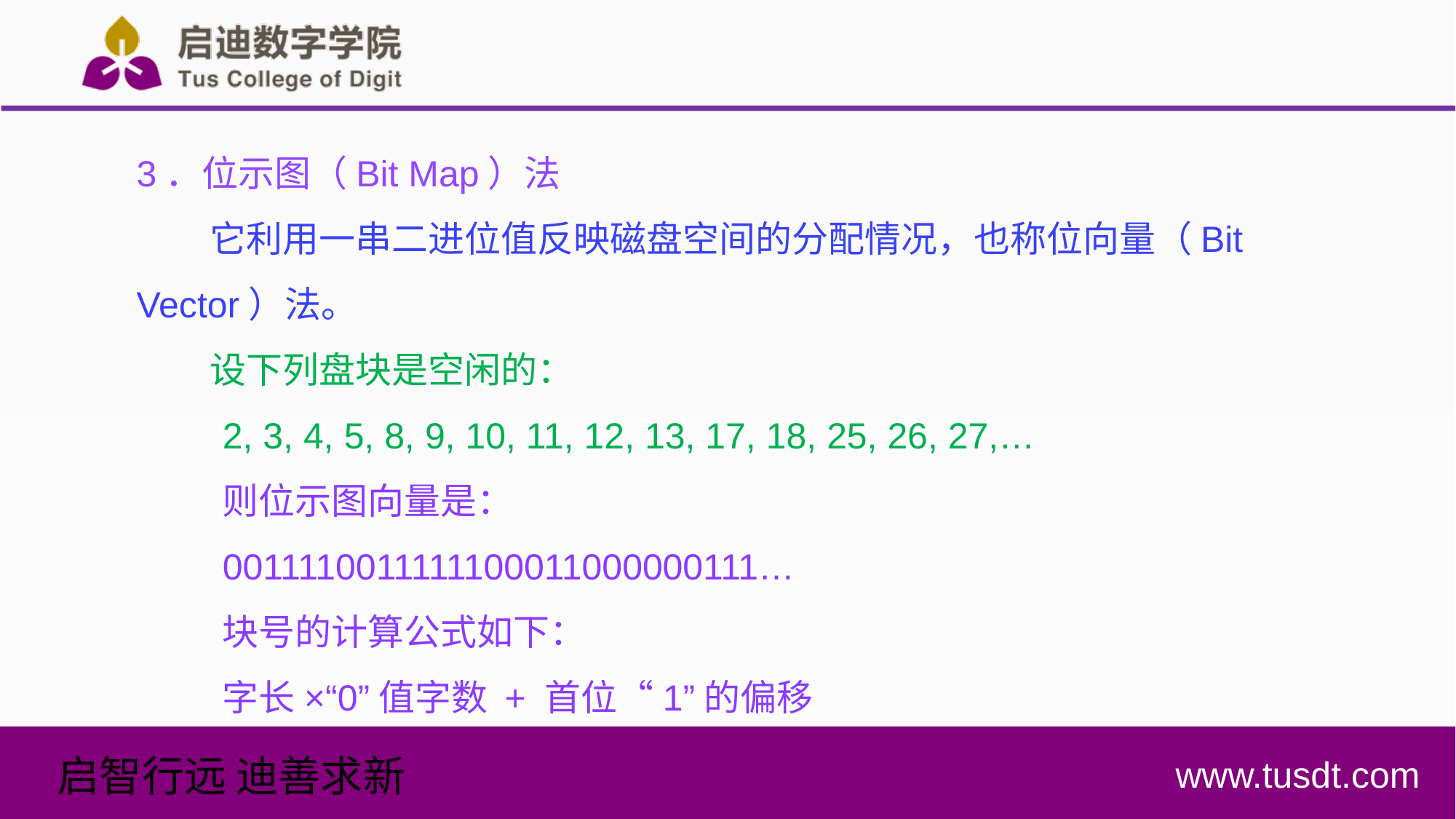

3．位示图（Bit Map）法
它利用一串二进位值反映磁盘空间的分配情况，也称位向量（Bit Vector）法。
设下列盘块是空闲的：
2, 3, 4, 5, 8, 9, 10, 11, 12, 13, 17, 18, 25, 26, 27,…
则位示图向量是：
0011110011111100011000000111…
块号的计算公式如下：
字长×“0”值字数 + 首位“1”的偏移